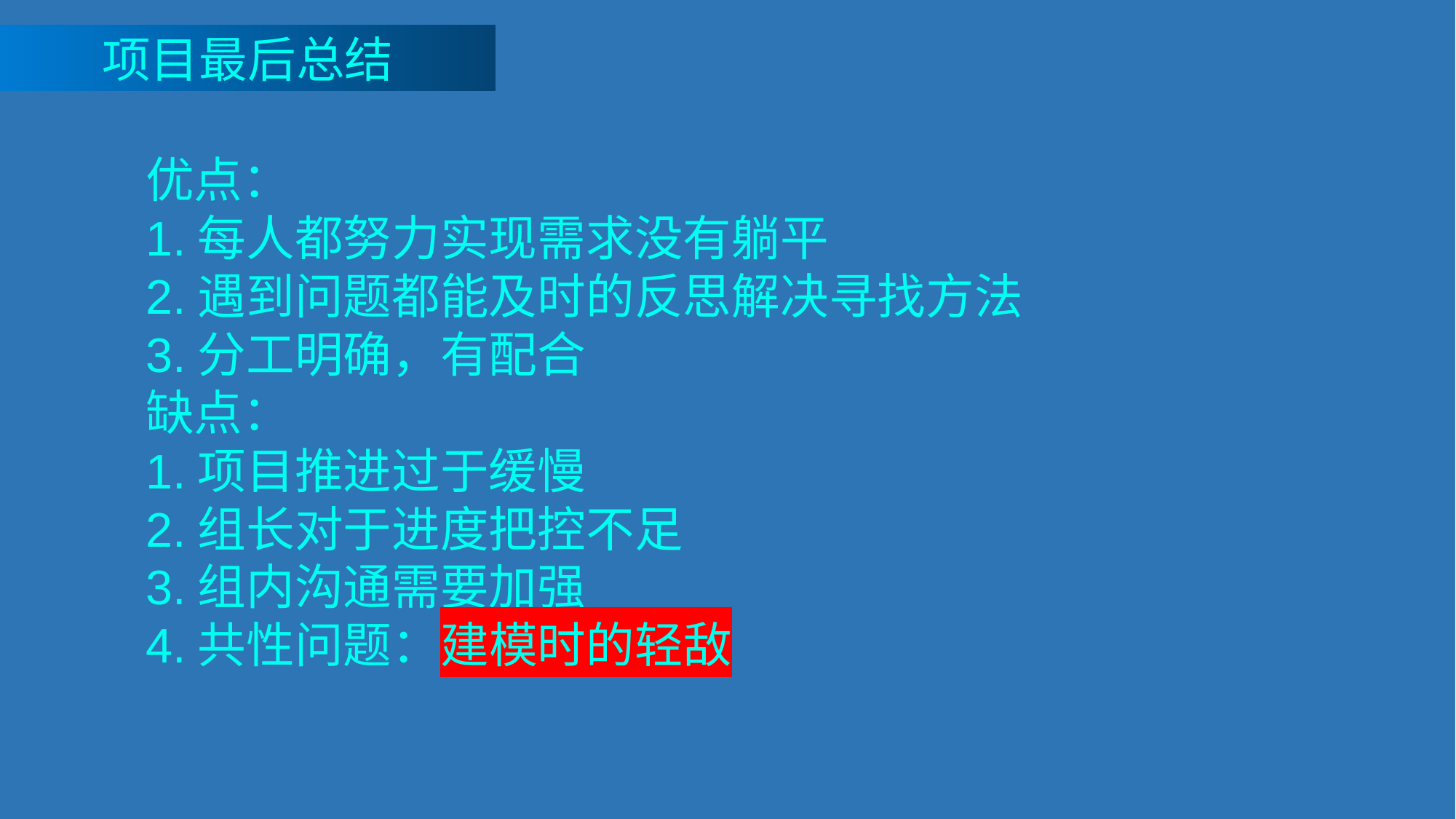

项目最后总结

优点：
1.每人都努力实现需求没有躺平
2.遇到问题都能及时的反思解决寻找方法
3.分工明确，有配合
缺点：
1.项目推进过于缓慢
2.组长对于进度把控不足
3.组内沟通需要加强
4.共性问题：建模时的轻敌